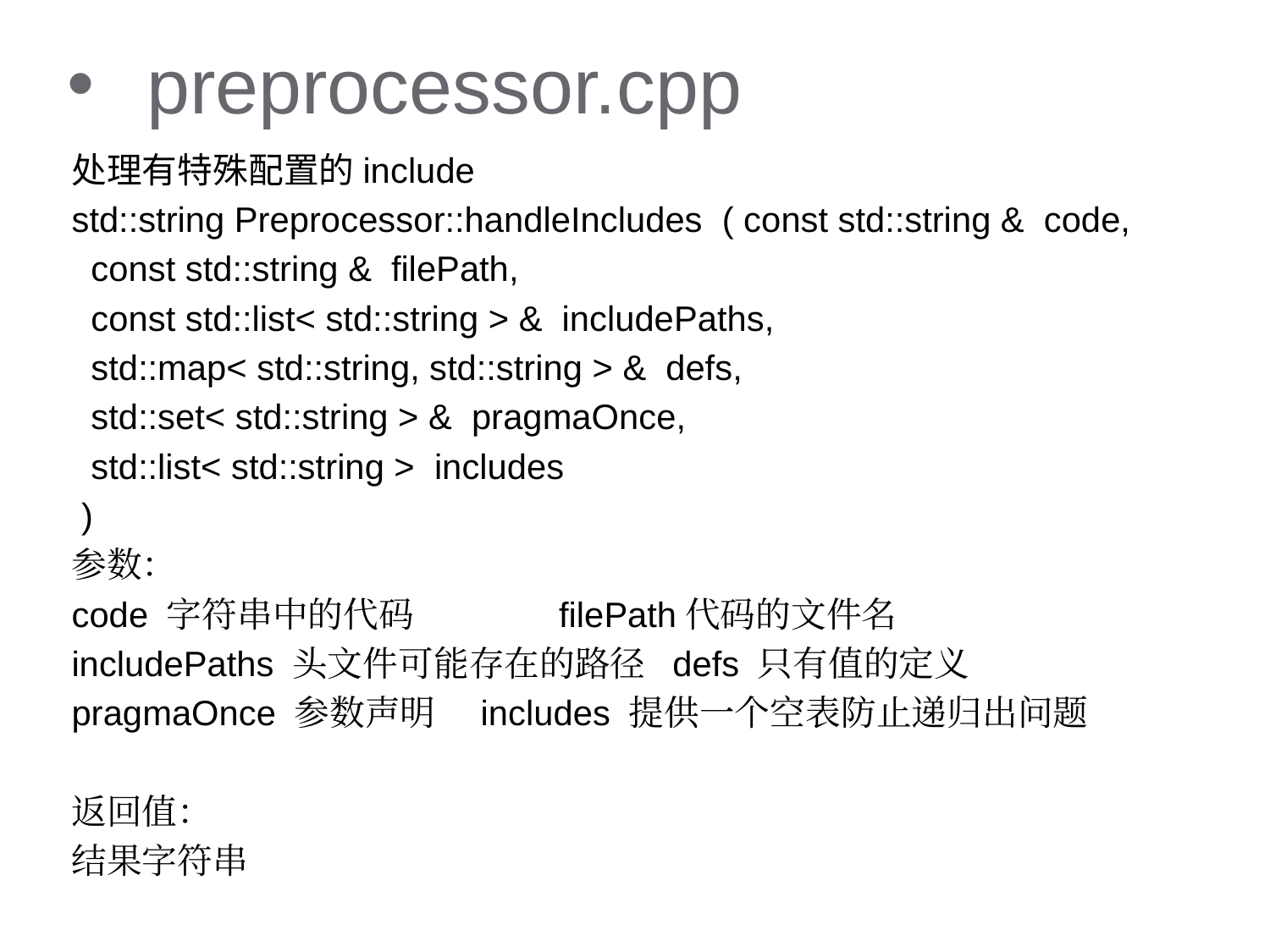

# preprocessor.cpp
处理有特殊配置的include
std::string Preprocessor::handleIncludes  ( const std::string &  code,
  const std::string &  filePath,
  const std::list< std::string > &  includePaths,
  std::map< std::string, std::string > &  defs,
  std::set< std::string > &  pragmaOnce,
  std::list< std::string >  includes
 )
参数：
code 字符串中的代码               filePath代码的文件名
includePaths 头文件可能存在的路径  defs 只有值的定义
pragmaOnce 参数声明    includes 提供一个空表防止递归出问题

返回值：
结果字符串